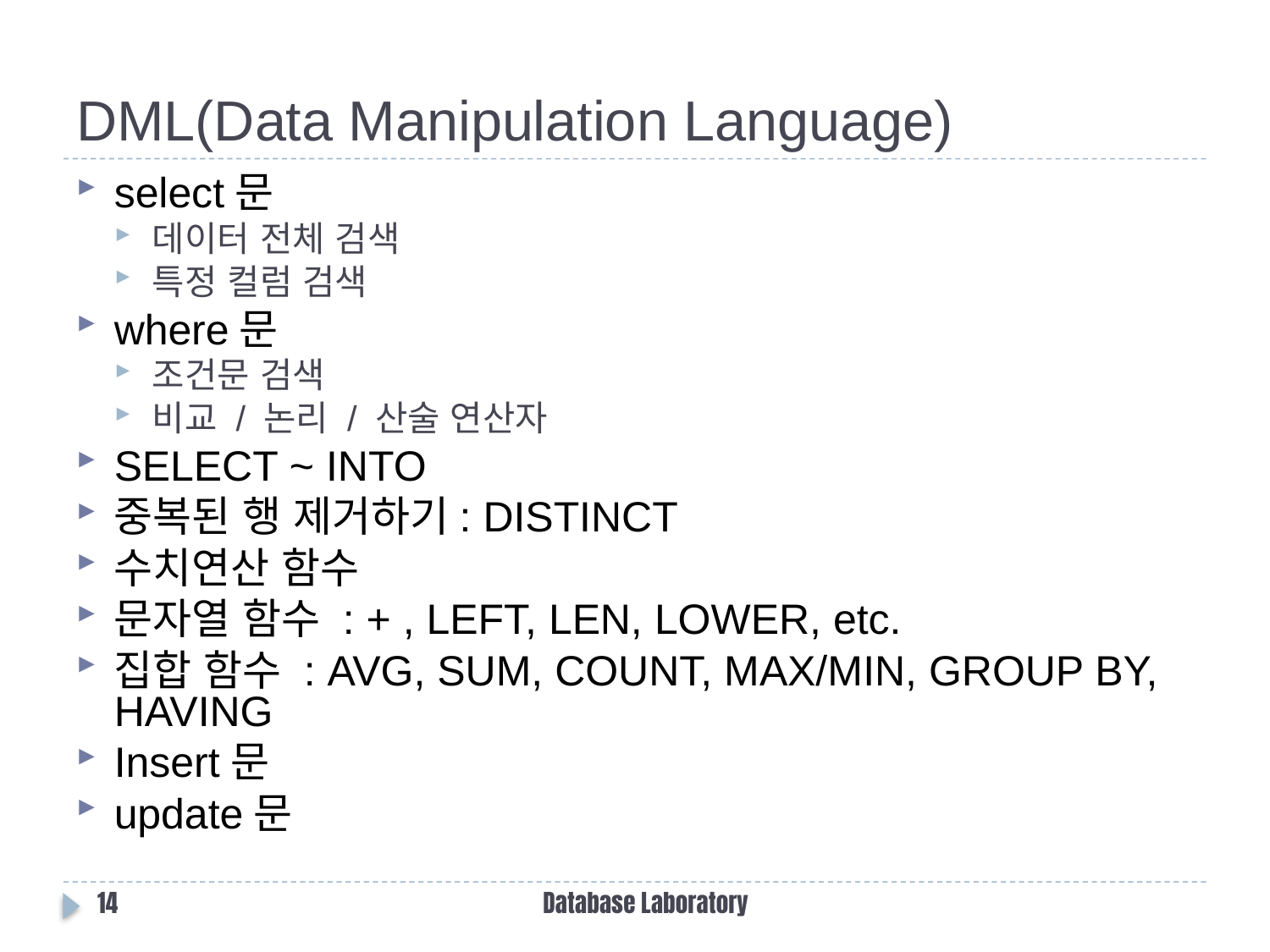

# DML(Data Manipulation Language)
select문
데이터 전체 검색
특정 컬럼 검색
where문
조건문 검색
비교 / 논리 / 산술 연산자
SELECT ~ INTO
중복된 행 제거하기: DISTINCT
수치연산 함수
문자열 함수 : + , LEFT, LEN, LOWER, etc.
집합 함수 : AVG, SUM, COUNT, MAX/MIN, GROUP BY, HAVING
Insert문
update문
14
Database Laboratory